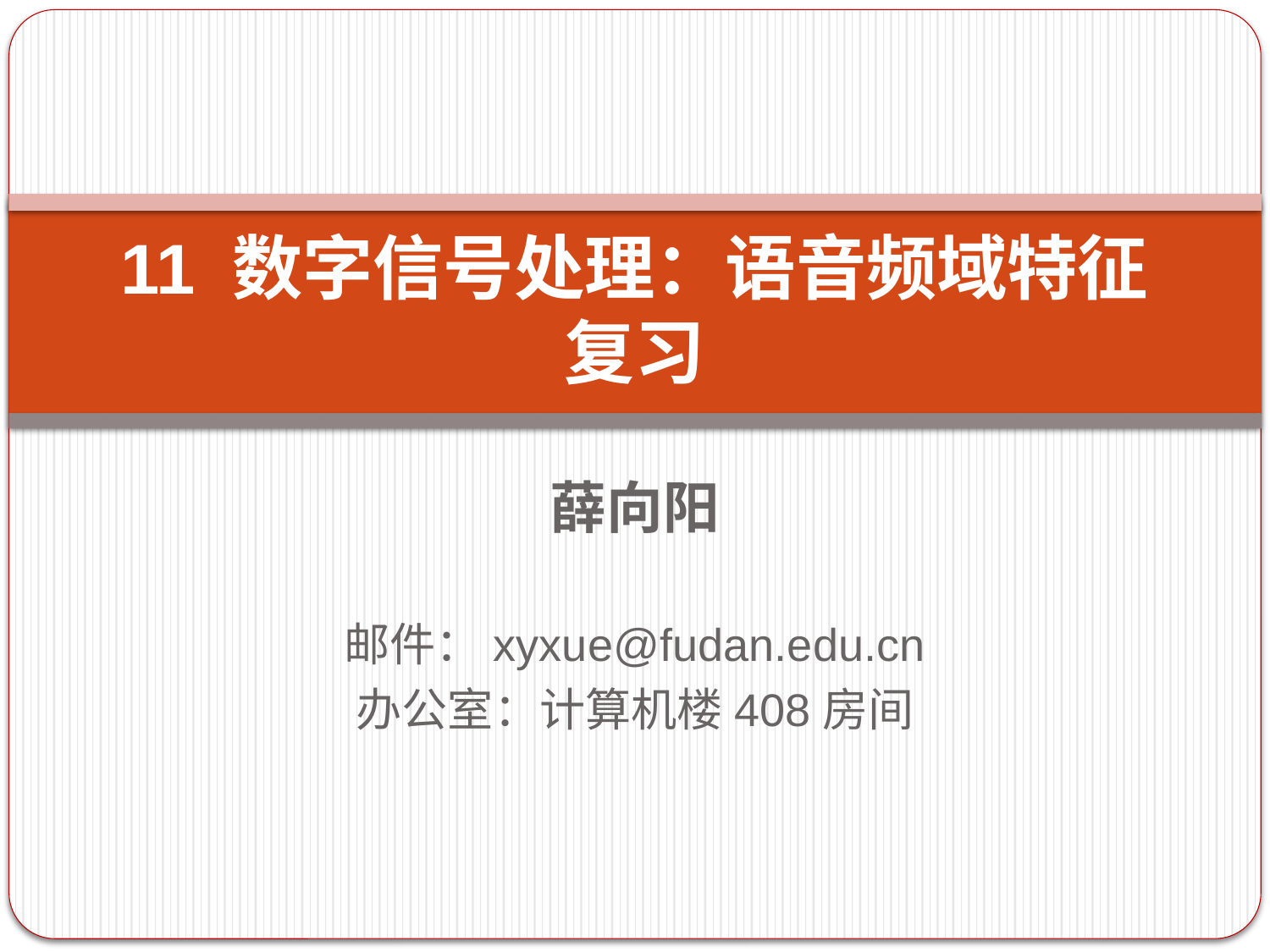

# 11 数字信号处理：语音频域特征 复习
薛向阳

邮件：xyxue@fudan.edu.cn
办公室：计算机楼408房间